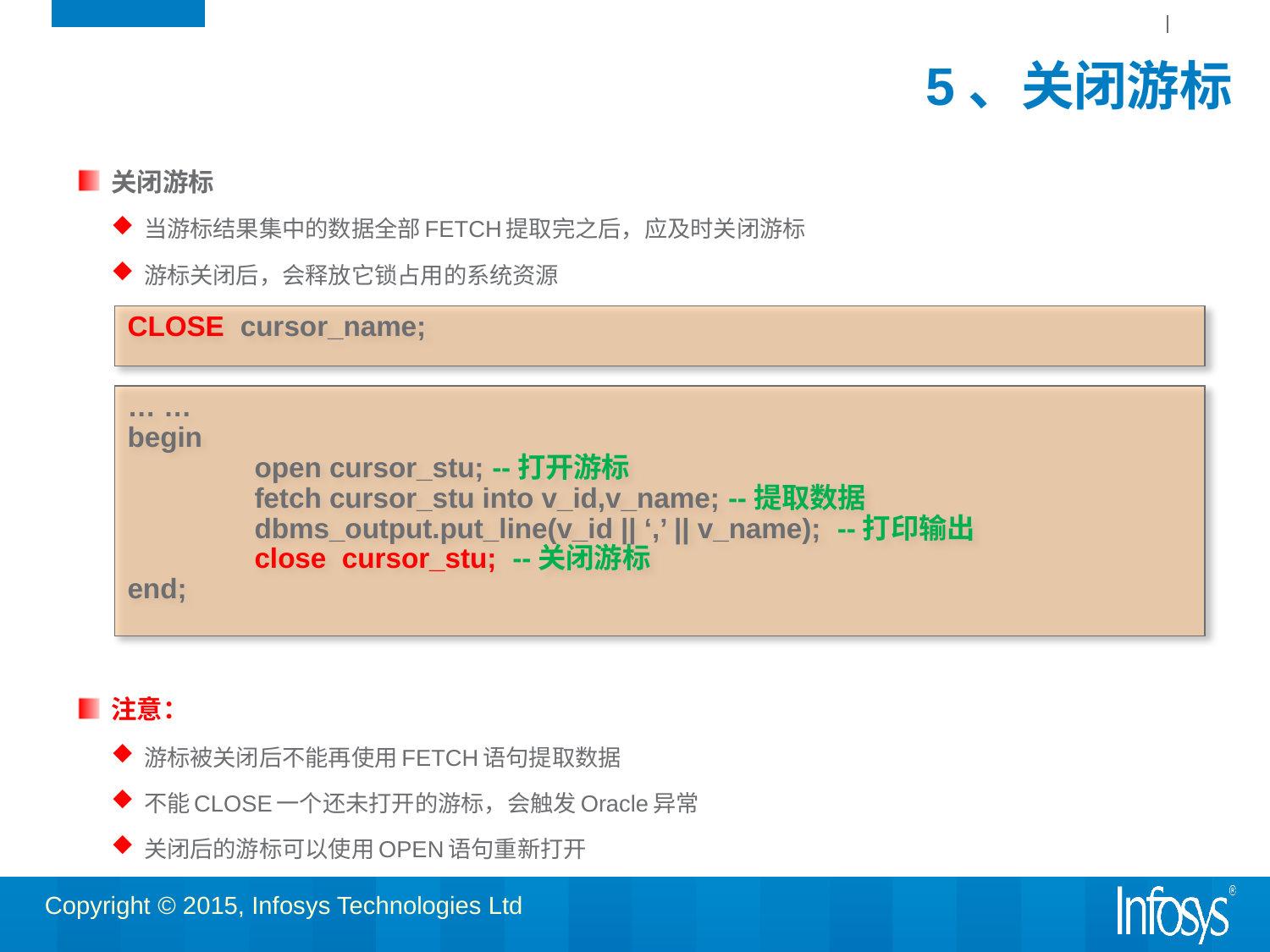

# 5、关闭游标
关闭游标
当游标结果集中的数据全部FETCH提取完之后，应及时关闭游标
游标关闭后，会释放它锁占用的系统资源

注意：
游标被关闭后不能再使用FETCH语句提取数据
不能CLOSE一个还未打开的游标，会触发Oracle异常
关闭后的游标可以使用OPEN语句重新打开

CLOSE  cursor_name;
… …
begin
	open cursor_stu; --打开游标
	fetch cursor_stu into v_id,v_name; --提取数据
	dbms_output.put_line(v_id || ‘,’ || v_name);  --打印输出
	close  cursor_stu;  --关闭游标
end;